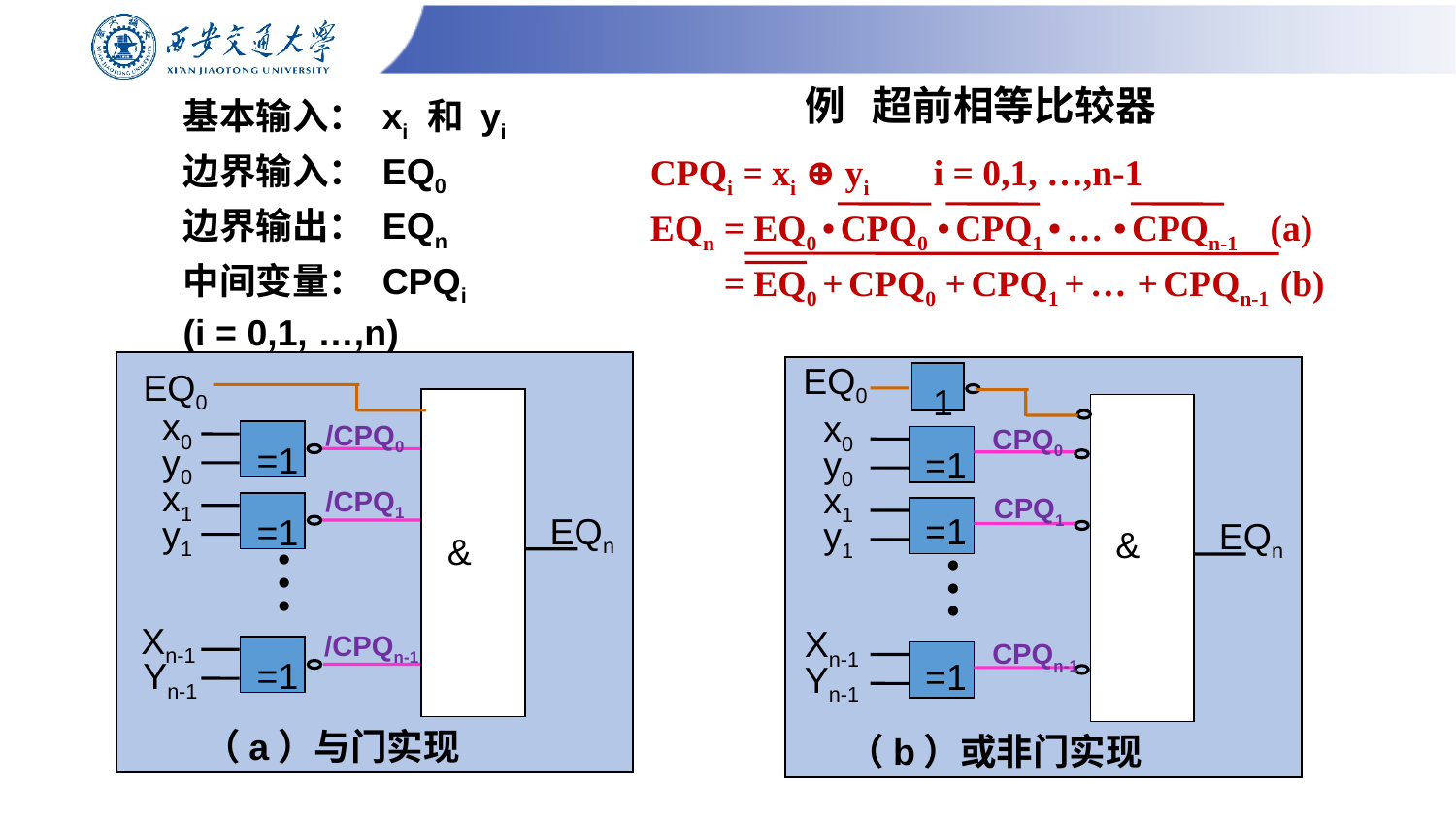

# 例   超前相等比较器
基本输入： xi 和 yi
边界输入： EQ0
边界输出： EQn
中间变量： CPQi
(i = 0,1, …,n)
CPQi = xi ⊕ yi       i = 0,1, …,n-1
EQn = EQ0 • CPQ0 • CPQ1 • …  • CPQn-1      (a)
        = EQ0 + CPQ0 + CPQ1 + …  + CPQn-1  (b)

EQ0

1

x0

CPQ0

y0
=1

x1
CPQ1

=1
y1
EQn

&

• • •

Xn-1
CPQn-1

=1
Yn-1

（b）或非门实现

EQ0

x0
/CPQ0

=1
y0

x1
/CPQ1

EQn
=1
y1

&

• • •

Xn-1
/CPQn-1

Yn-1
=1

（a）与门实现